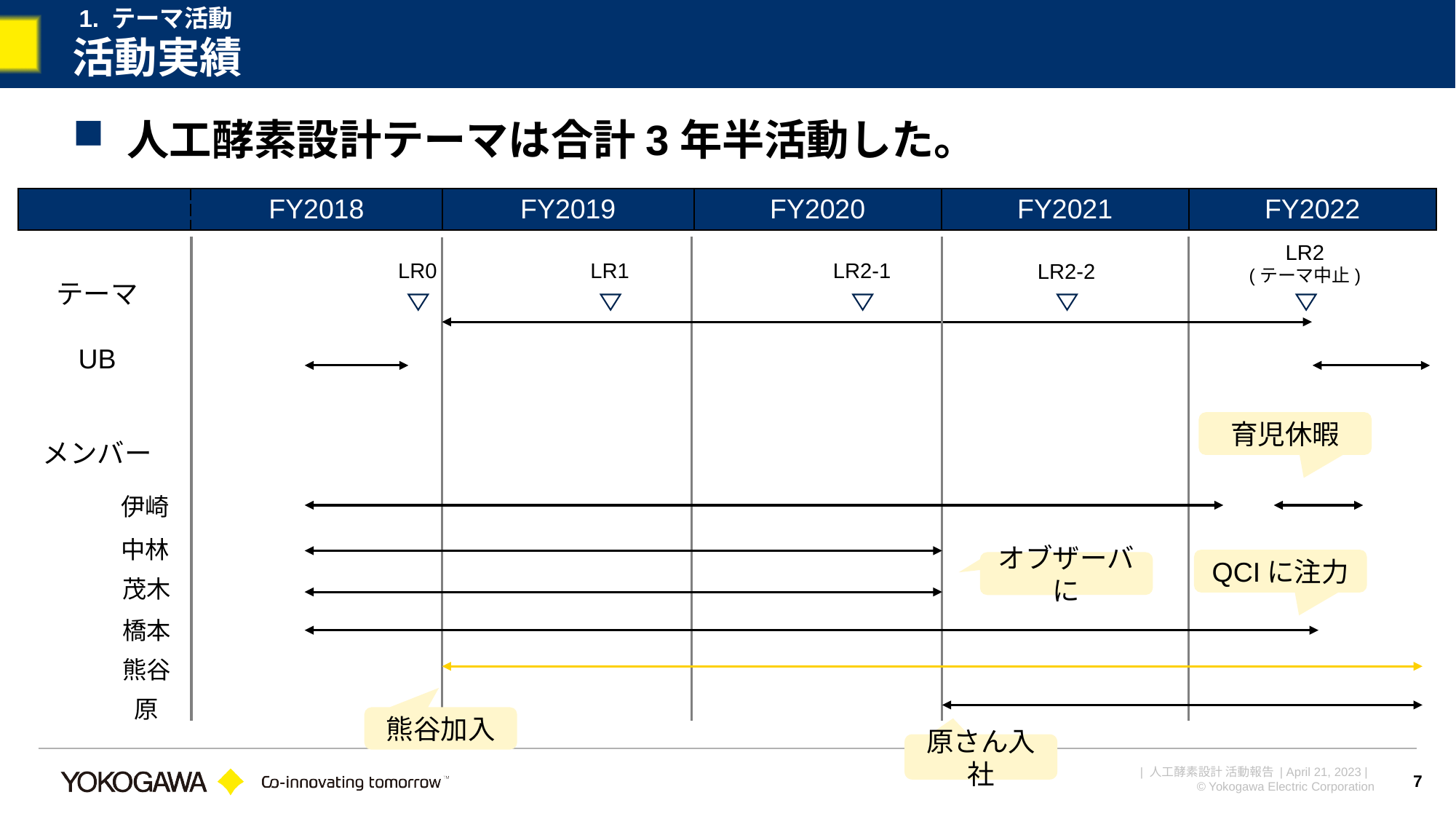

1. テーマ活動
# 活動実績
人工酵素設計テーマは合計3年半活動した。
|  | FY2018 | FY2019 | FY2020 | FY2021 | FY2022 |
| --- | --- | --- | --- | --- | --- |
LR2
(テーマ中止)
LR0
LR1
LR2-1
LR2-2
テーマ

UB
育児休暇
メンバー
伊崎
中林
QCIに注力
オブザーバに
茂木
橋本
熊谷
原
熊谷加入
原さん入社
7